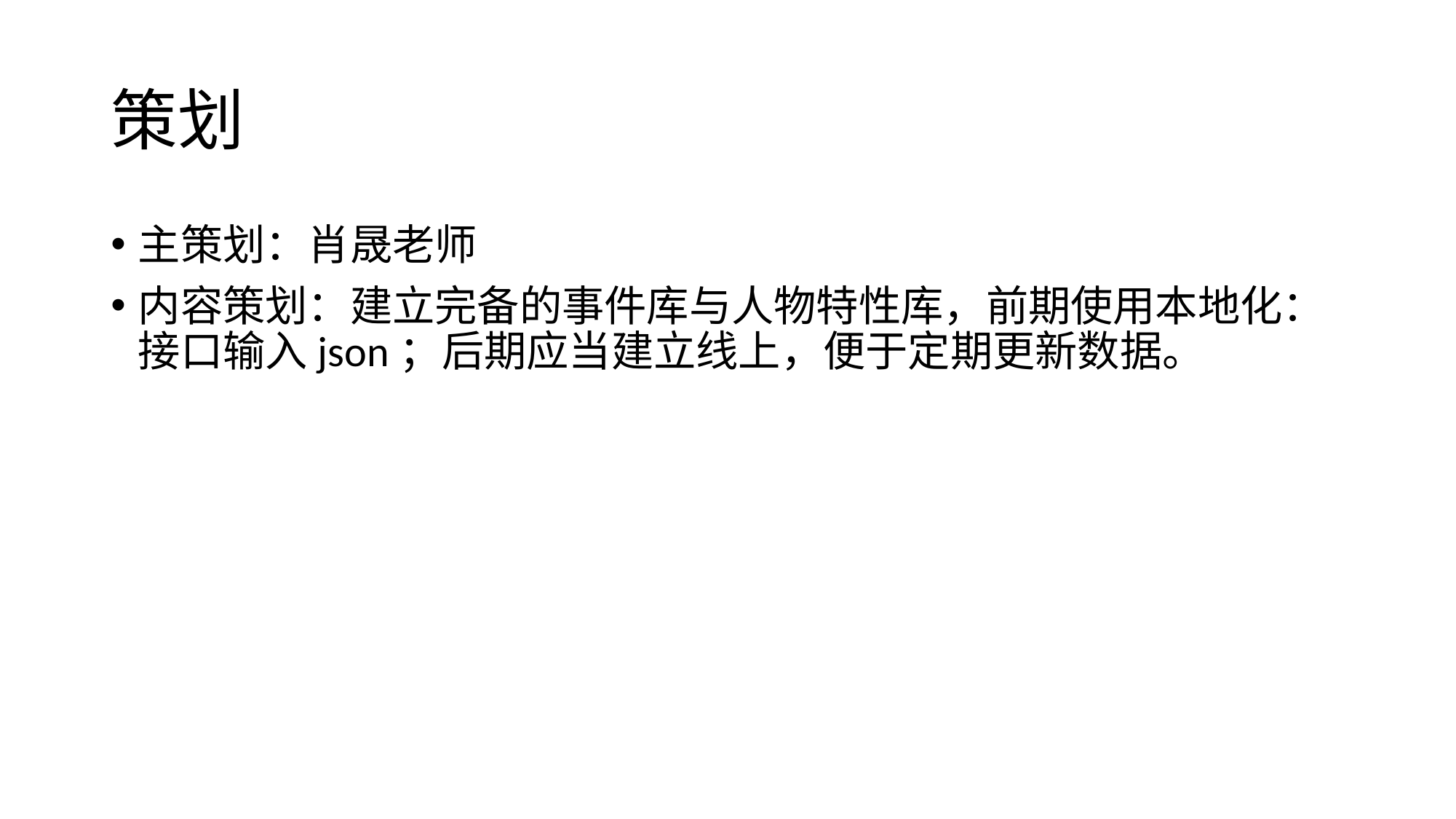

# 策划
主策划：肖晟老师
内容策划：建立完备的事件库与人物特性库，前期使用本地化：接口输入json；后期应当建立线上，便于定期更新数据。